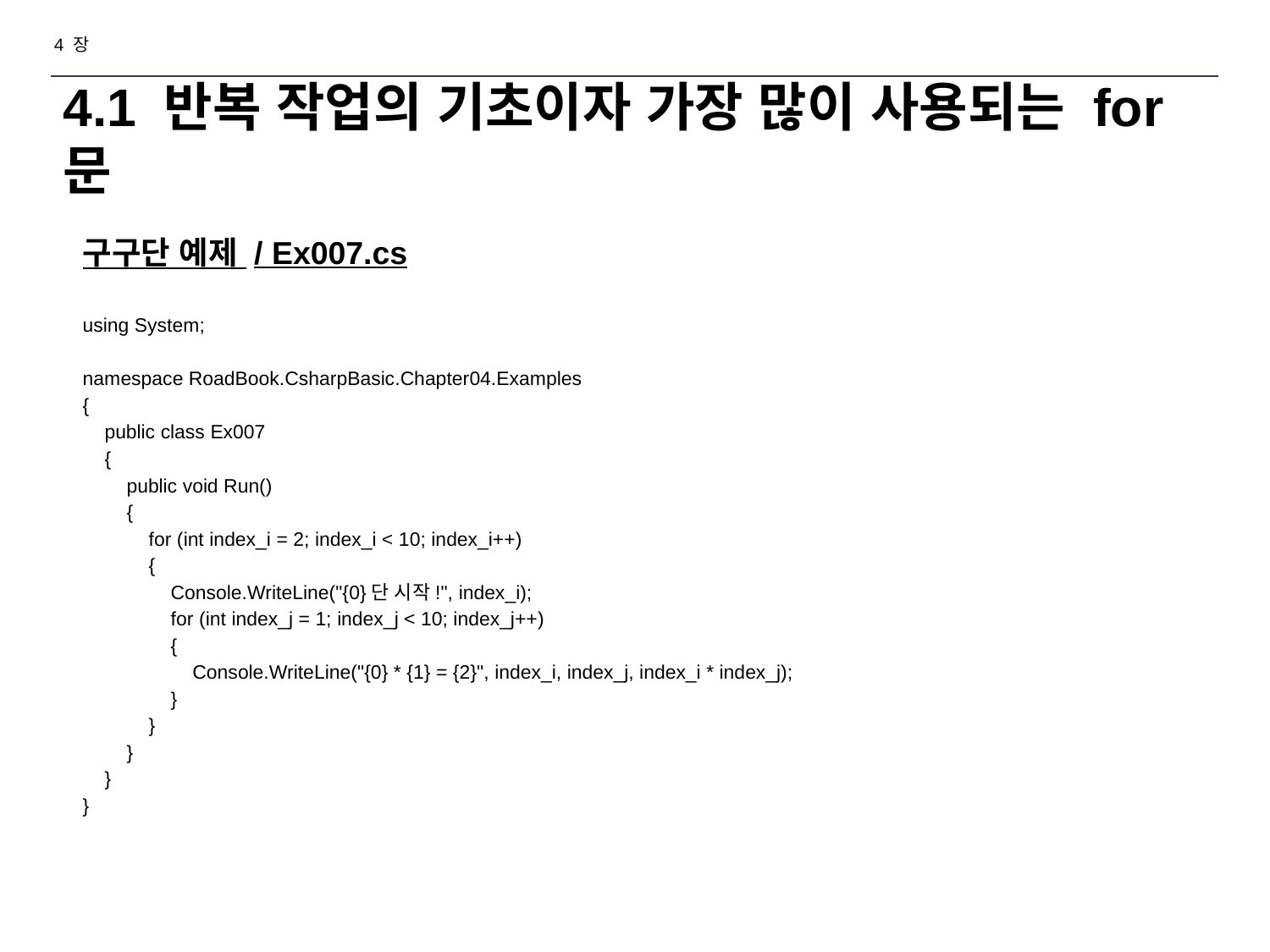

4 장
# 4.1 반복 작업의 기초이자 가장 많이 사용되는 for문
구구단 예제 / Ex007.cs

using System;

namespace RoadBook.CsharpBasic.Chapter04.Examples
{
    public class Ex007
    {
        public void Run()
        {
            for (int index_i = 2; index_i < 10; index_i++)
            {
                Console.WriteLine("{0}단 시작!", index_i);
                for (int index_j = 1; index_j < 10; index_j++)
                {
                    Console.WriteLine("{0} * {1} = {2}", index_i, index_j, index_i * index_j);
                }
            }
        }
    }
}